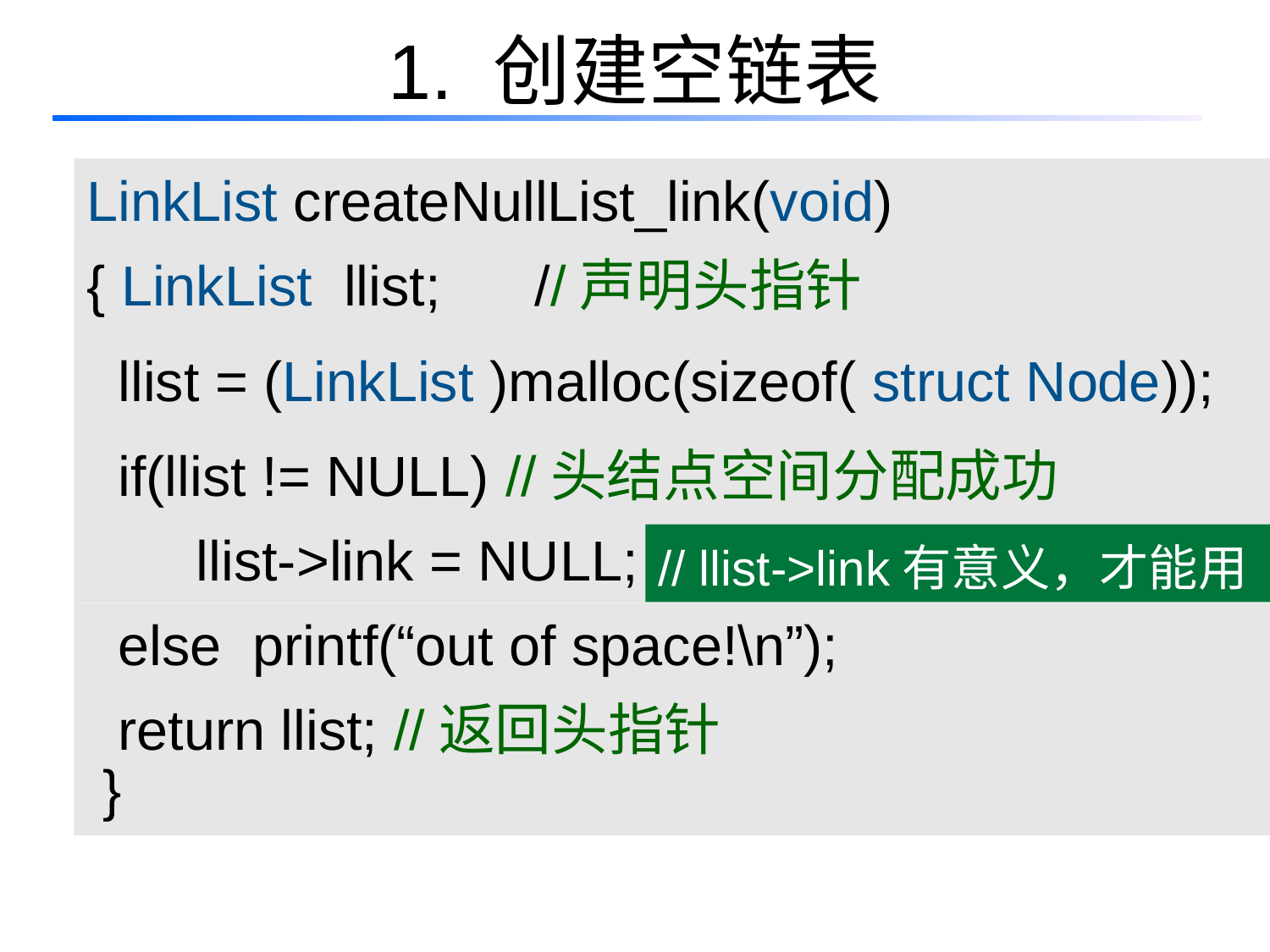

# 1. 创建空链表

LinkList createNullList_link(void)
{ LinkList  llist;      //声明头指针
  llist = (LinkList )malloc(sizeof( struct Node));
  if(llist != NULL) //头结点空间分配成功
       llist->link = NULL;
// llist->link有意义，才能用
  else  printf(“out of space!\n”);
  return llist; //返回头指针
 }